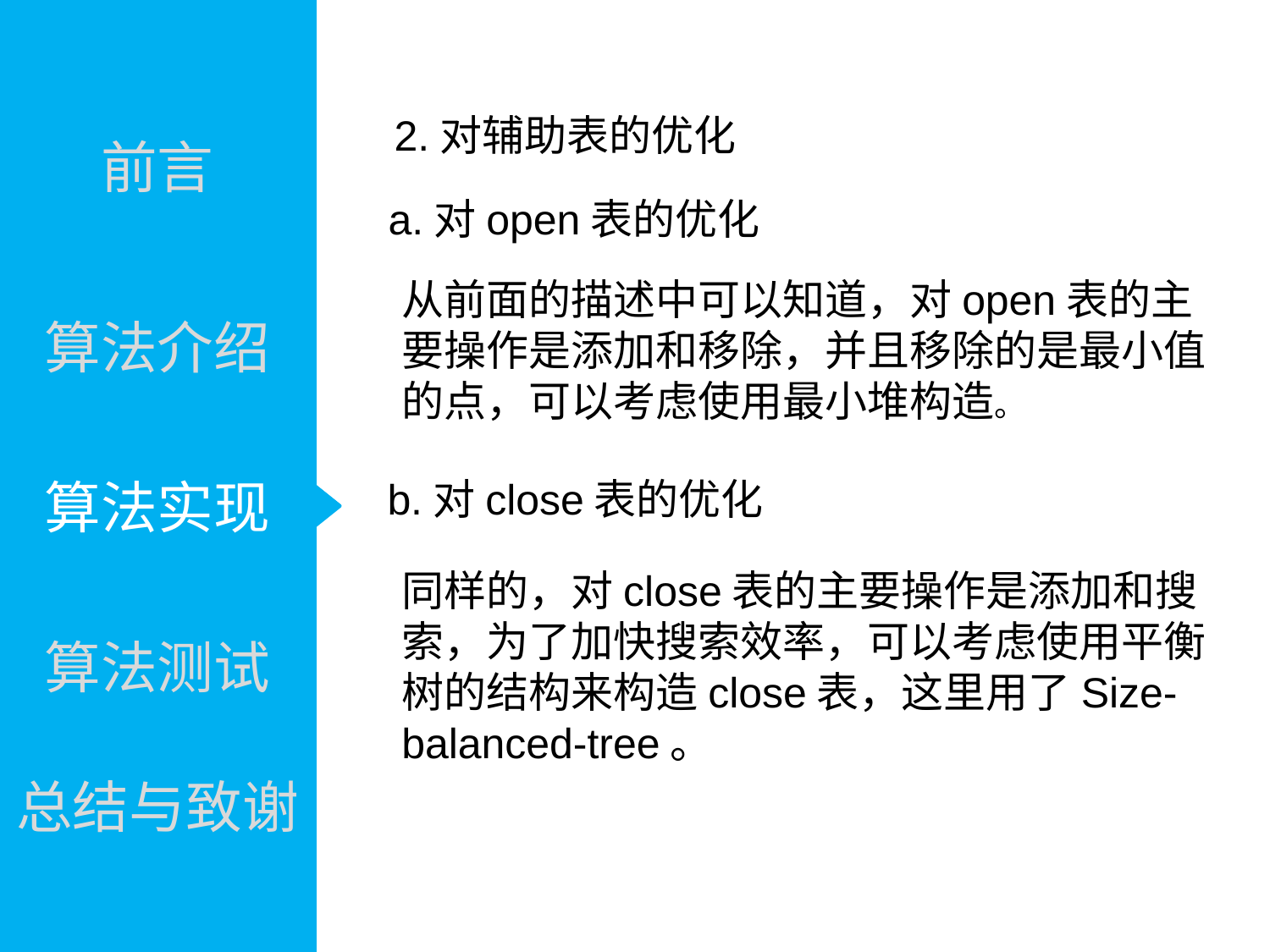

前言
算法介绍
算法实现
算法测试
总结与致谢
2.对辅助表的优化
a.对open表的优化
从前面的描述中可以知道，对open表的主
要操作是添加和移除，并且移除的是最小值
的点，可以考虑使用最小堆构造。
b.对close表的优化

同样的，对close表的主要操作是添加和搜
索，为了加快搜索效率，可以考虑使用平衡
树的结构来构造close表，这里用了Size-
balanced-tree。